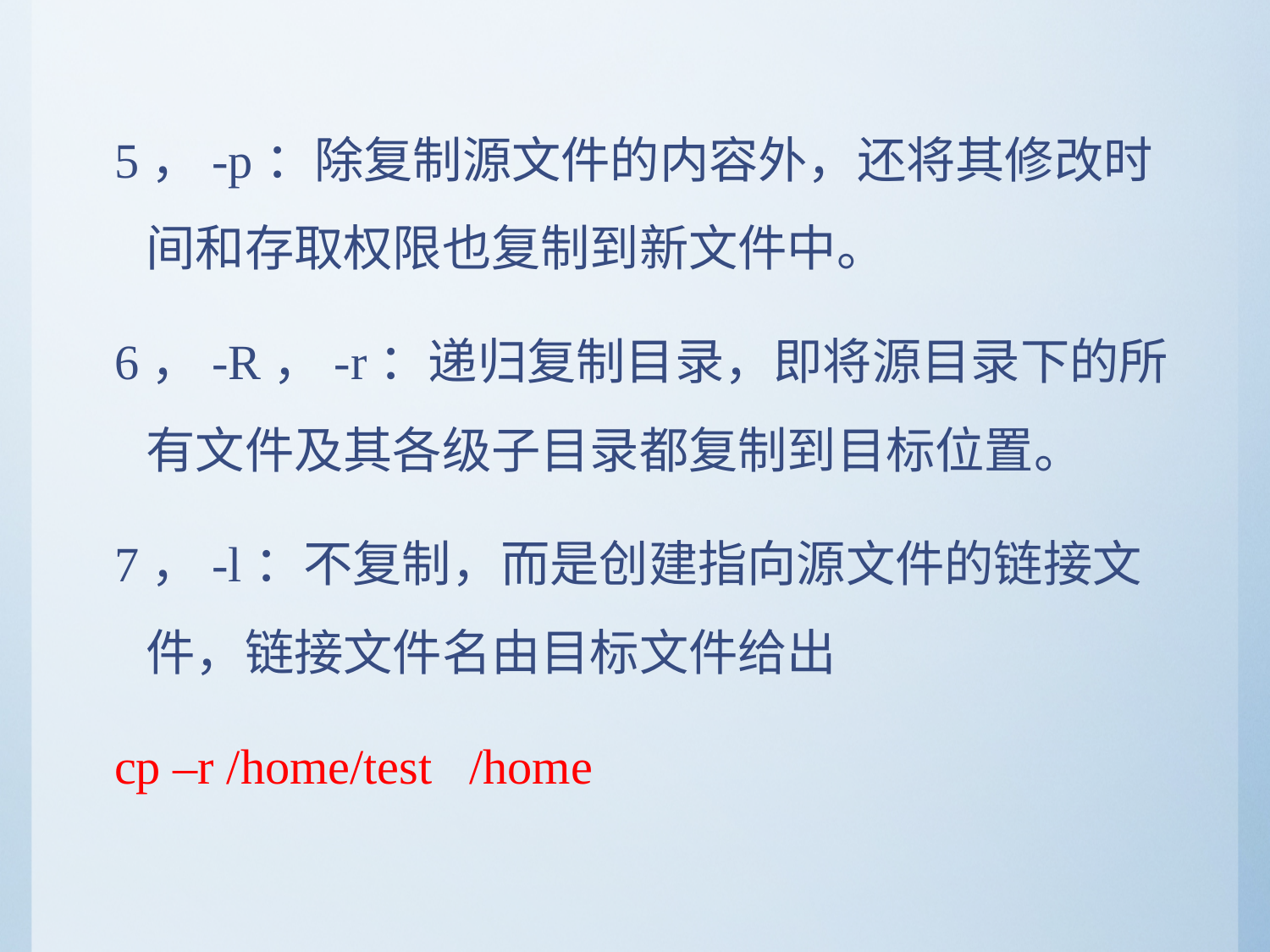

5，-p：除复制源文件的内容外，还将其修改时间和存取权限也复制到新文件中。
6，-R，-r：递归复制目录，即将源目录下的所有文件及其各级子目录都复制到目标位置。
7，-l：不复制，而是创建指向源文件的链接文件，链接文件名由目标文件给出
cp –r /home/test   /home